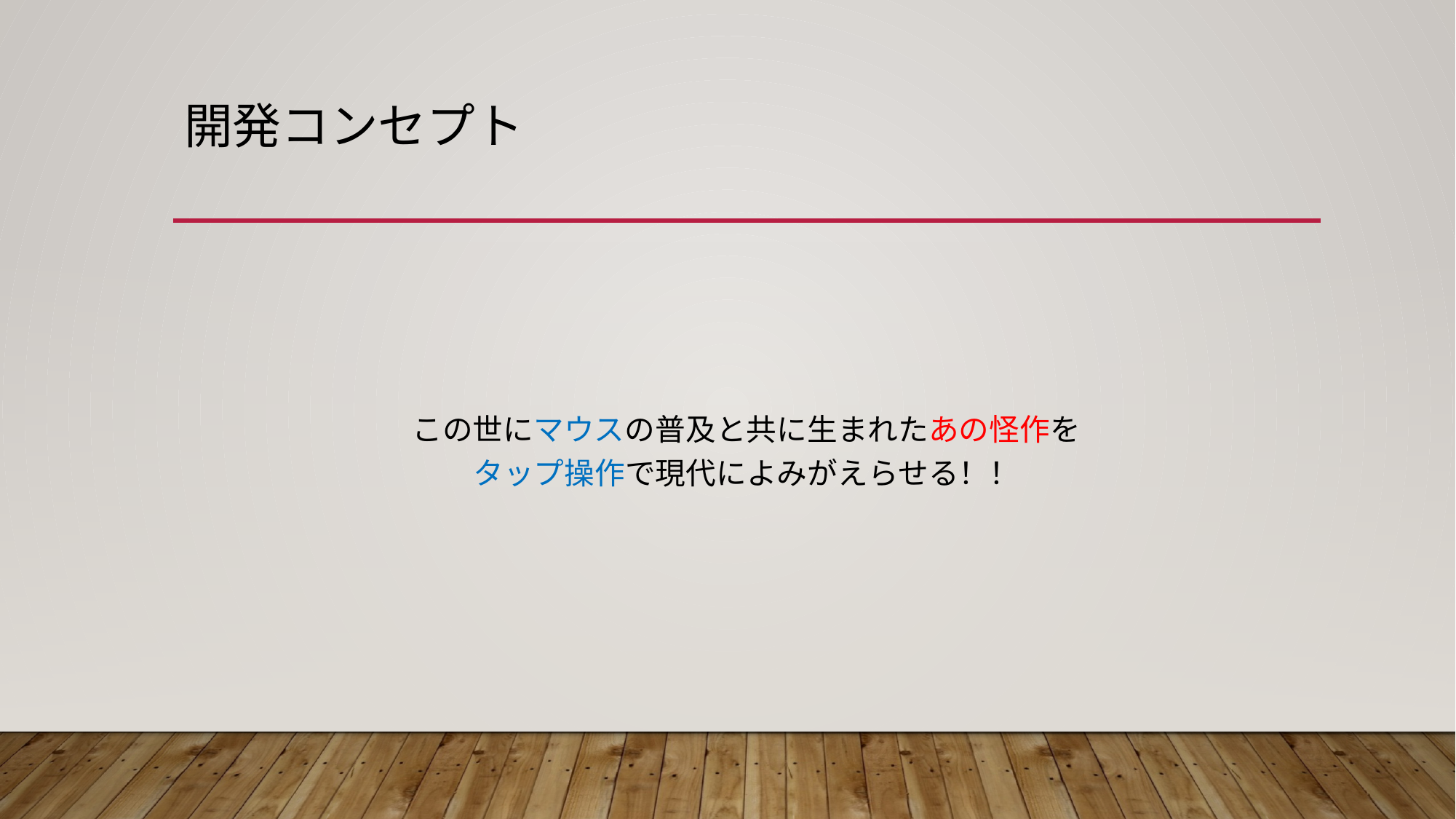

# 開発コンセプト
この世にマウスの普及と共に生まれたあの怪作を
タップ操作で現代によみがえらせる！！